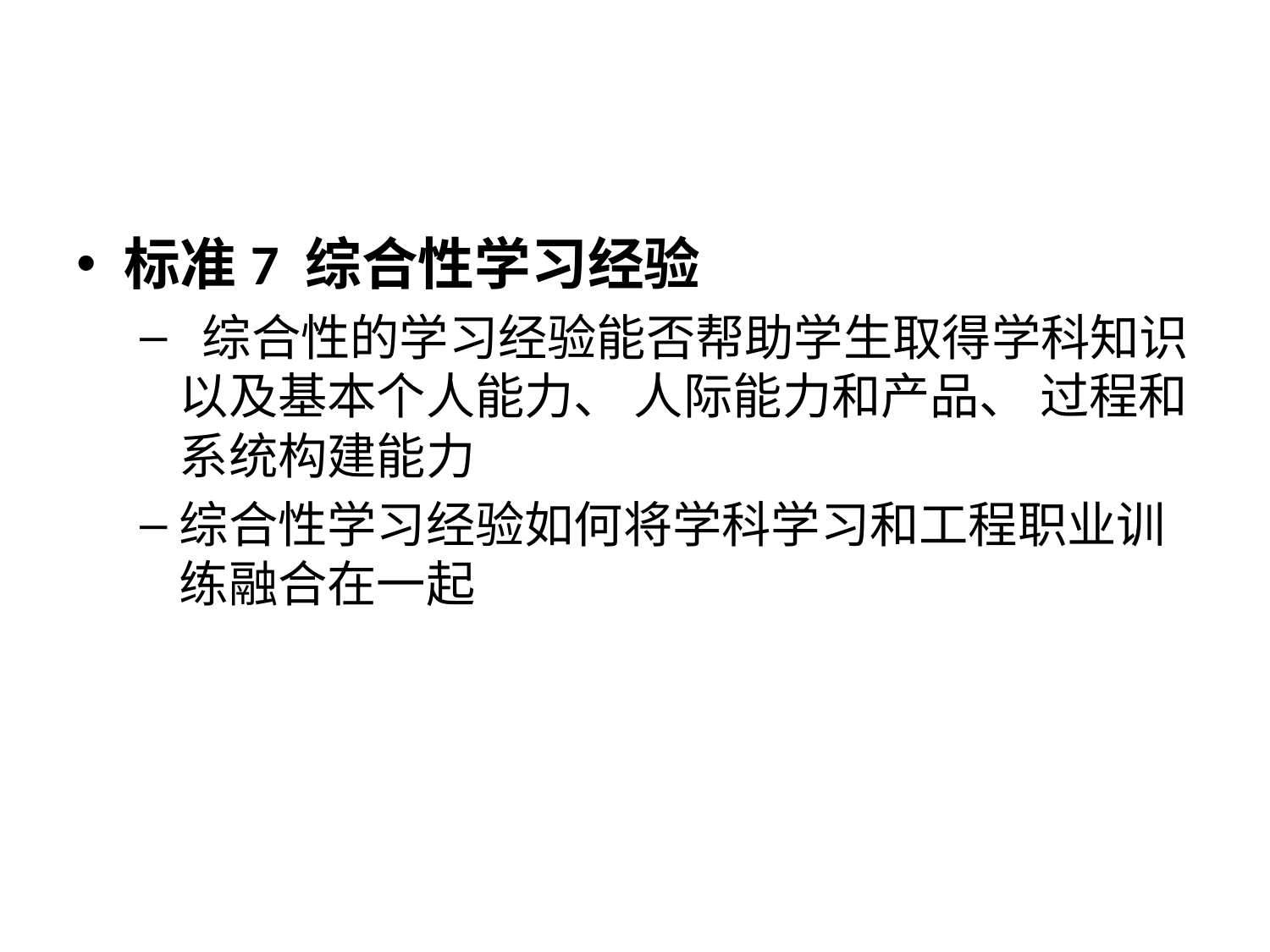

#
标准7 综合性学习经验
 综合性的学习经验能否帮助学生取得学科知识以及基本个人能力、 人际能力和产品、 过程和系统构建能力
综合性学习经验如何将学科学习和工程职业训练融合在一起